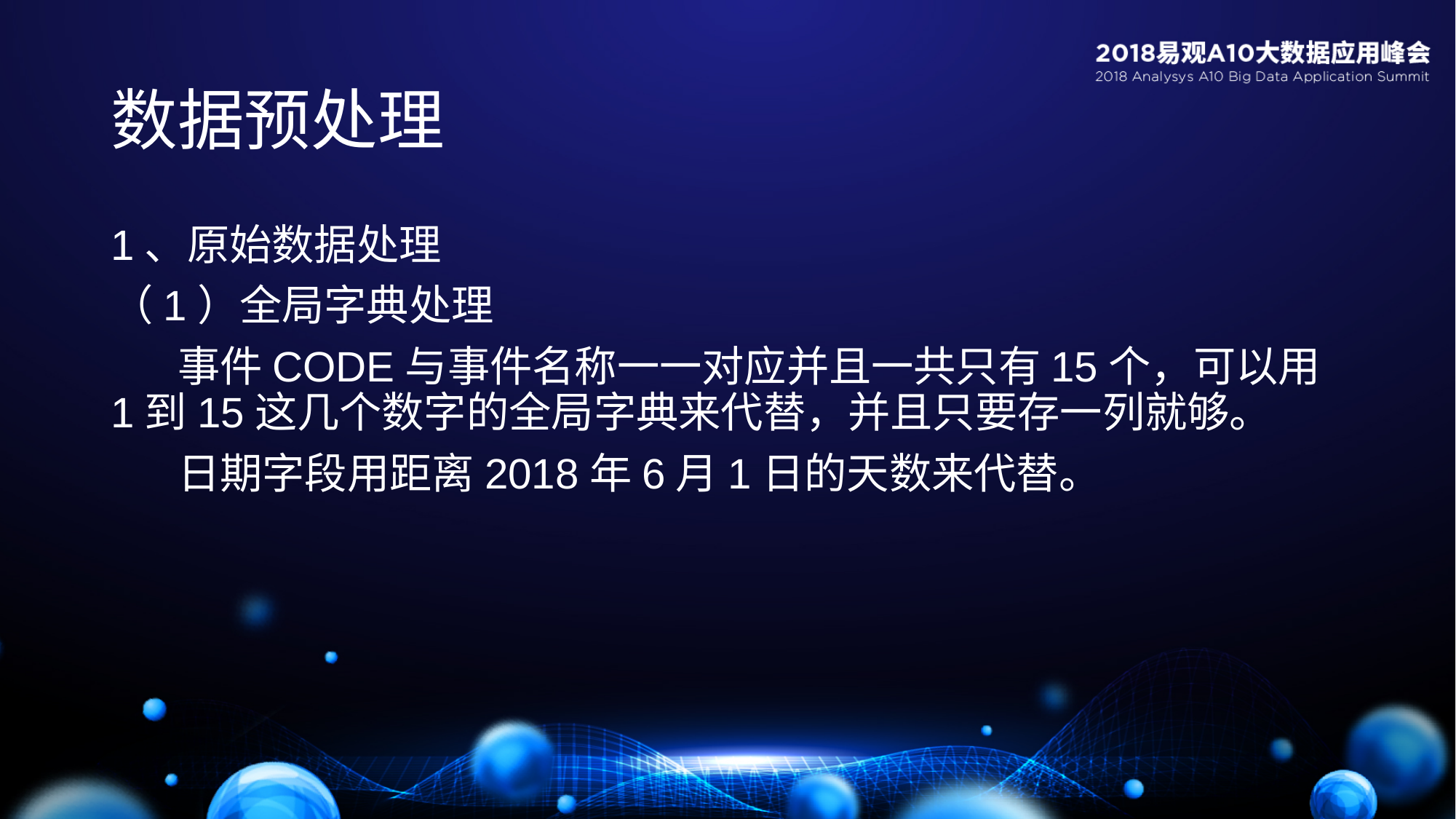

# 数据预处理
1、原始数据处理
（1）全局字典处理
      事件CODE与事件名称一一对应并且一共只有15个，可以用1到15这几个数字的全局字典来代替，并且只要存一列就够。
      日期字段用距离2018年6月1日的天数来代替。